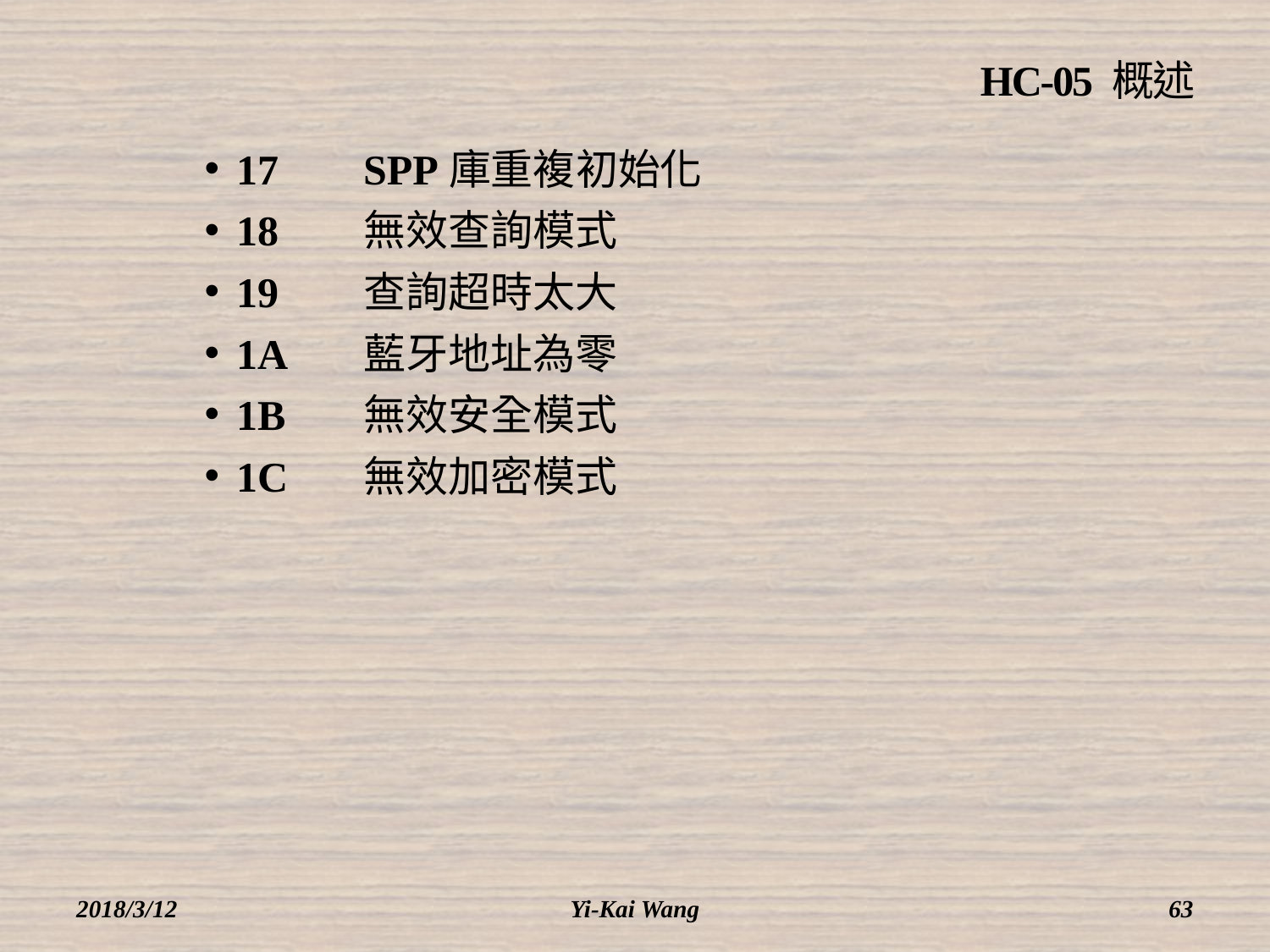

# HC-05 概述
17 	SPP庫重複初始化
18	無效查詢模式
19	查詢超時太大
1A	藍牙地址為零
1B	無效安全模式
1C	無效加密模式
2018/3/12
Yi-Kai Wang
63